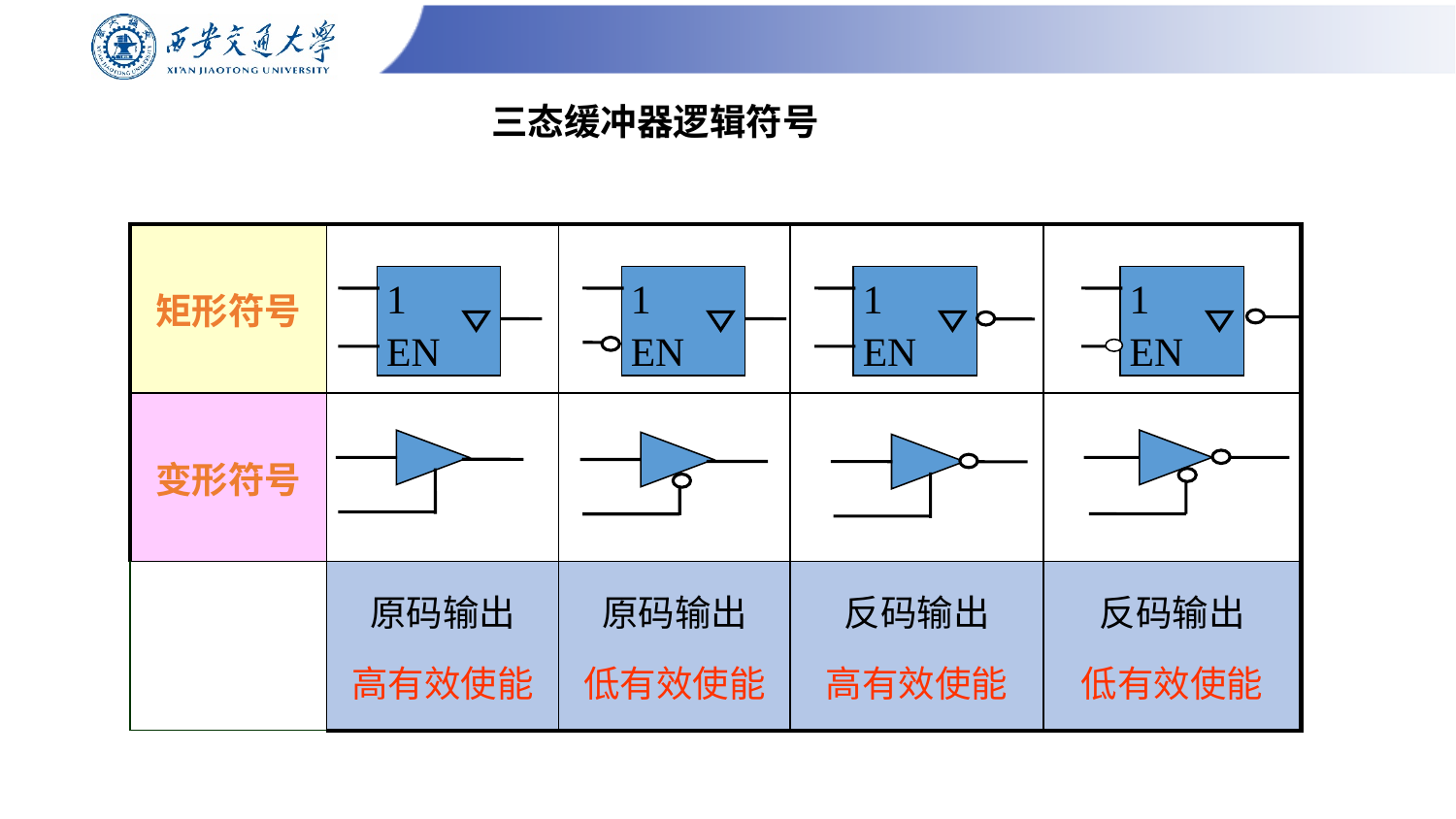

# 三态缓冲器逻辑符号
| 矩形符号 |  |  |  |  |
| --- | --- | --- | --- | --- |
| 变形符号 |  |  |  |  |
|  | 原码输出 高有效使能 | 原码输出 低有效使能 | 反码输出 高有效使能 | 反码输出 低有效使能 |
1

1

1

1

EN
EN
EN

EN